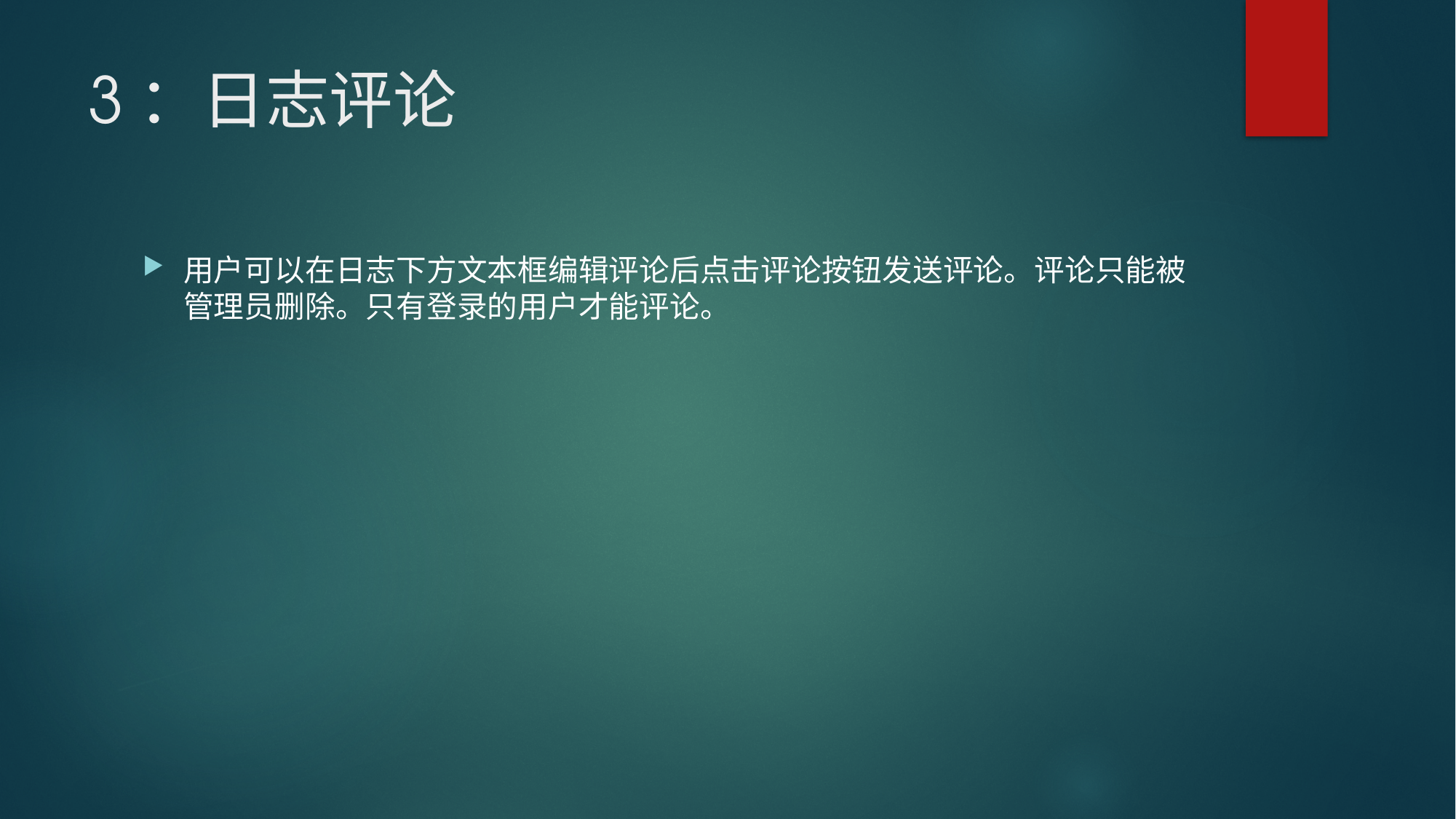

# 3：日志评论
用户可以在日志下方文本框编辑评论后点击评论按钮发送评论。评论只能被管理员删除。只有登录的用户才能评论。